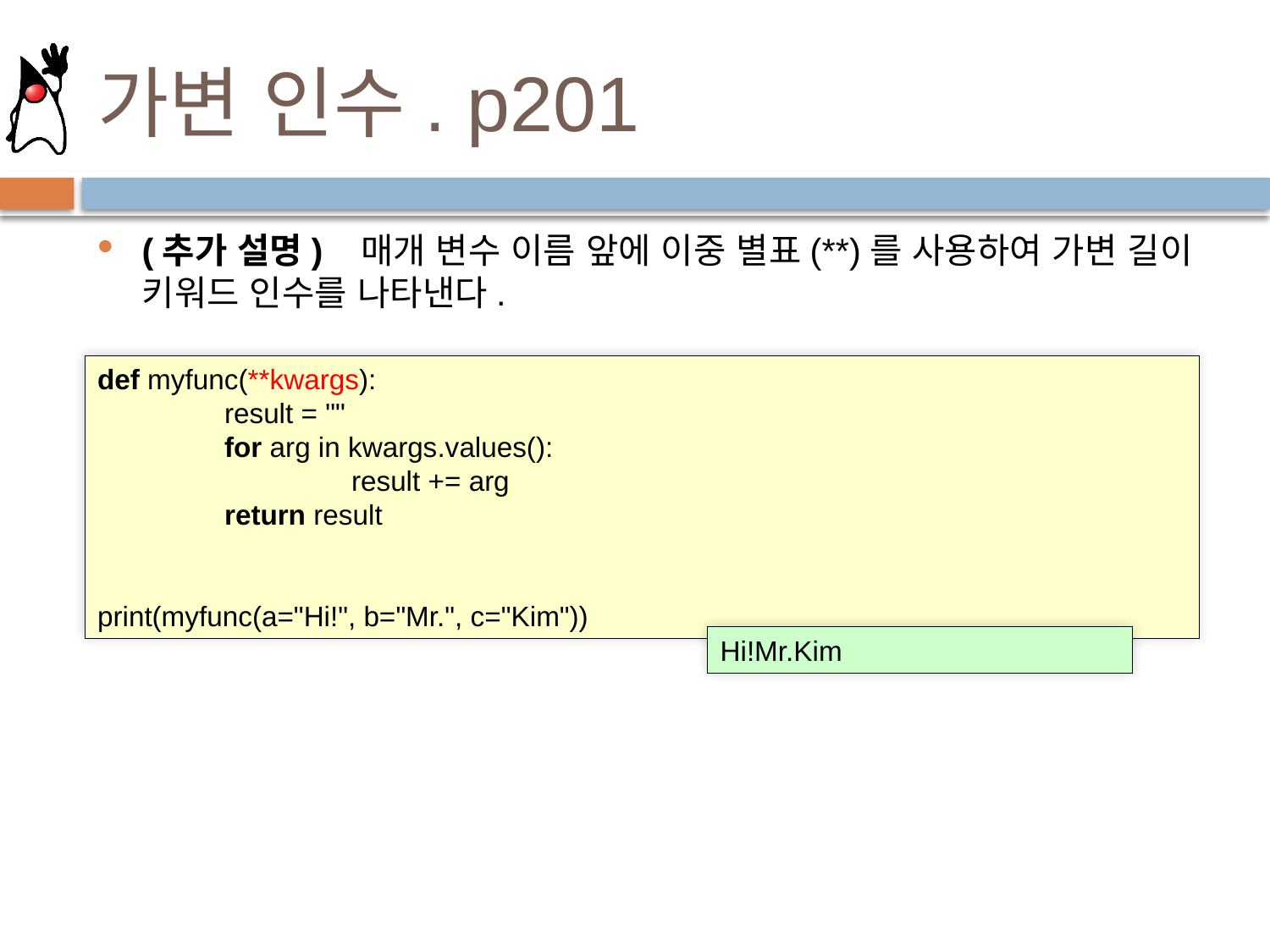

# 가변 인수. p201
(추가 설명)   매개 변수 이름 앞에 이중 별표(**)를 사용하여 가변 길이 키워드 인수를 나타낸다.

def myfunc(**kwargs):
	result = ""
	for arg in kwargs.values():
		result += arg
	return result

print(myfunc(a="Hi!", b="Mr.", c="Kim"))
Hi!Mr.Kim